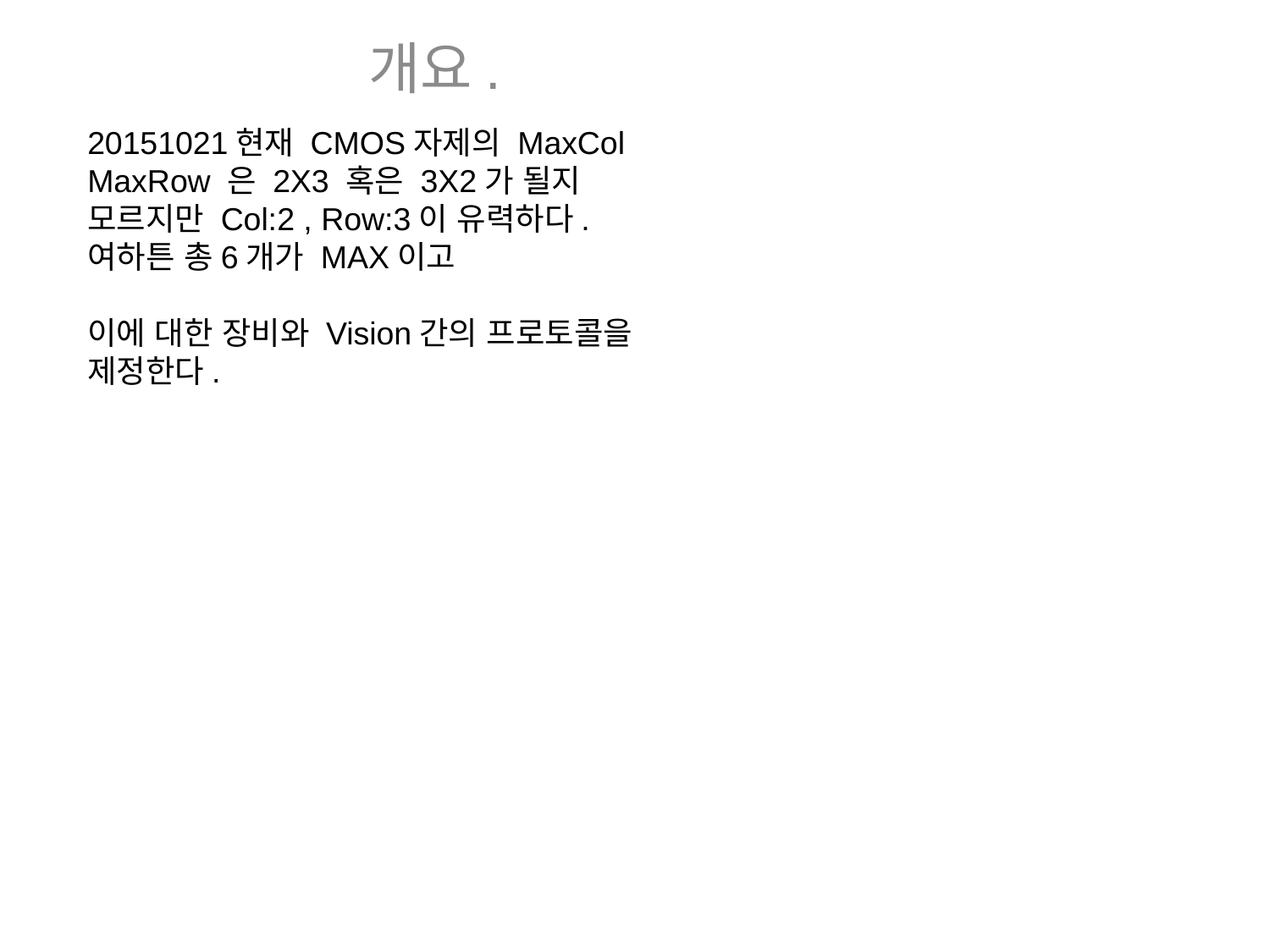

개요.
20151021현재 CMOS자제의 MaxCol MaxRow 은 2X3 혹은 3X2가 될지 모르지만 Col:2 , Row:3이 유력하다.
여하튼 총6개가 MAX이고

이에 대한 장비와 Vision간의 프로토콜을 제정한다.